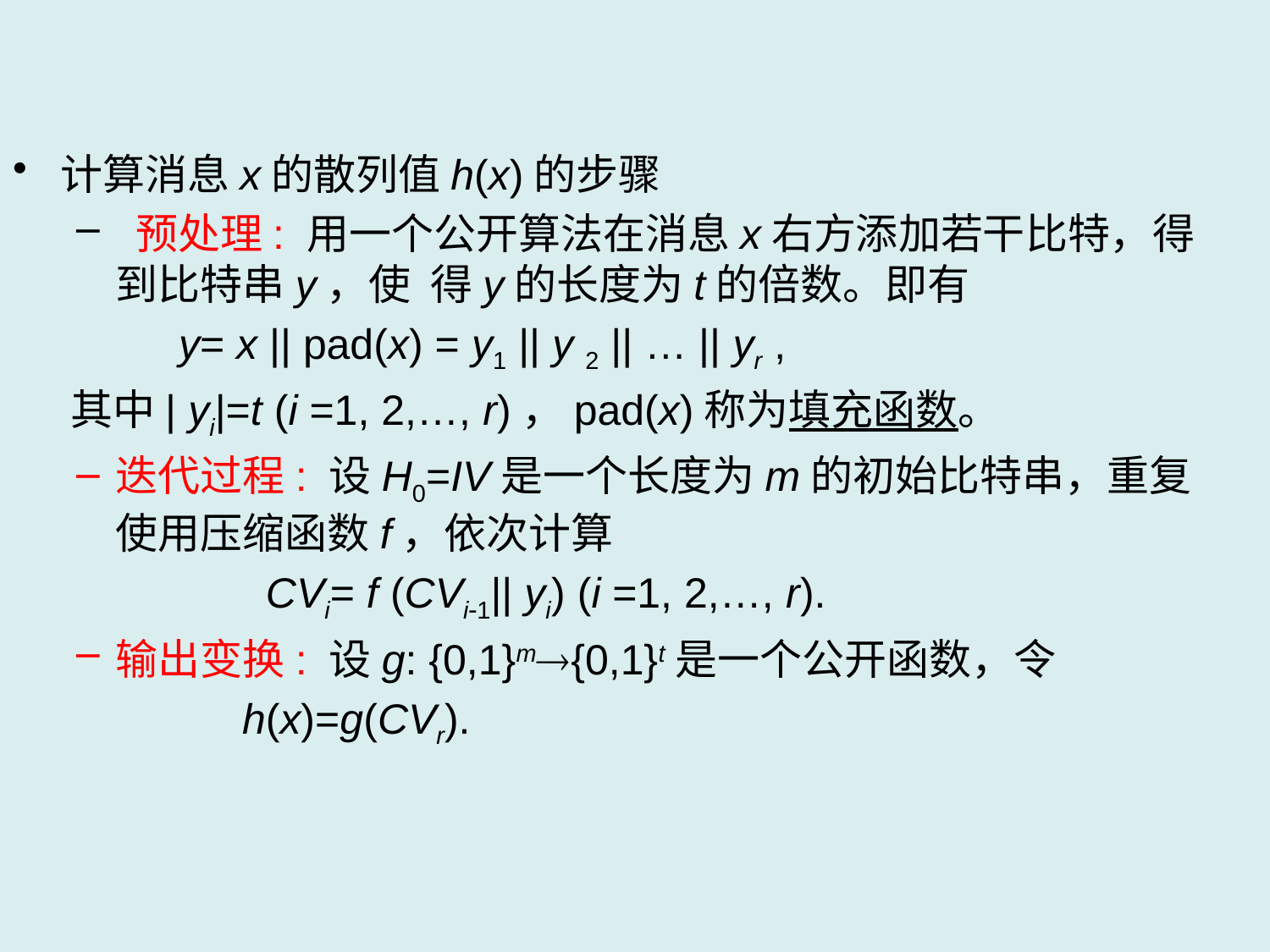

计算消息x的散列值h(x)的步骤
 预处理: 用一个公开算法在消息x右方添加若干比特，得到比特串y，使  得y的长度为t的倍数。即有
              y= x || pad(x) = y1 || y 2 || … || yr ,
     其中| yi|=t (i =1, 2,…, r)，pad(x)称为填充函数。
迭代过程: 设H0=IV是一个长度为m的初始比特串，重复使用压缩函数f，依次计算
                CVi= f (CVi−1|| yi) (i =1, 2,…, r).
输出变换: 设g: {0,1}m→{0,1}t是一个公开函数，令
              h(x)=g(CVr).